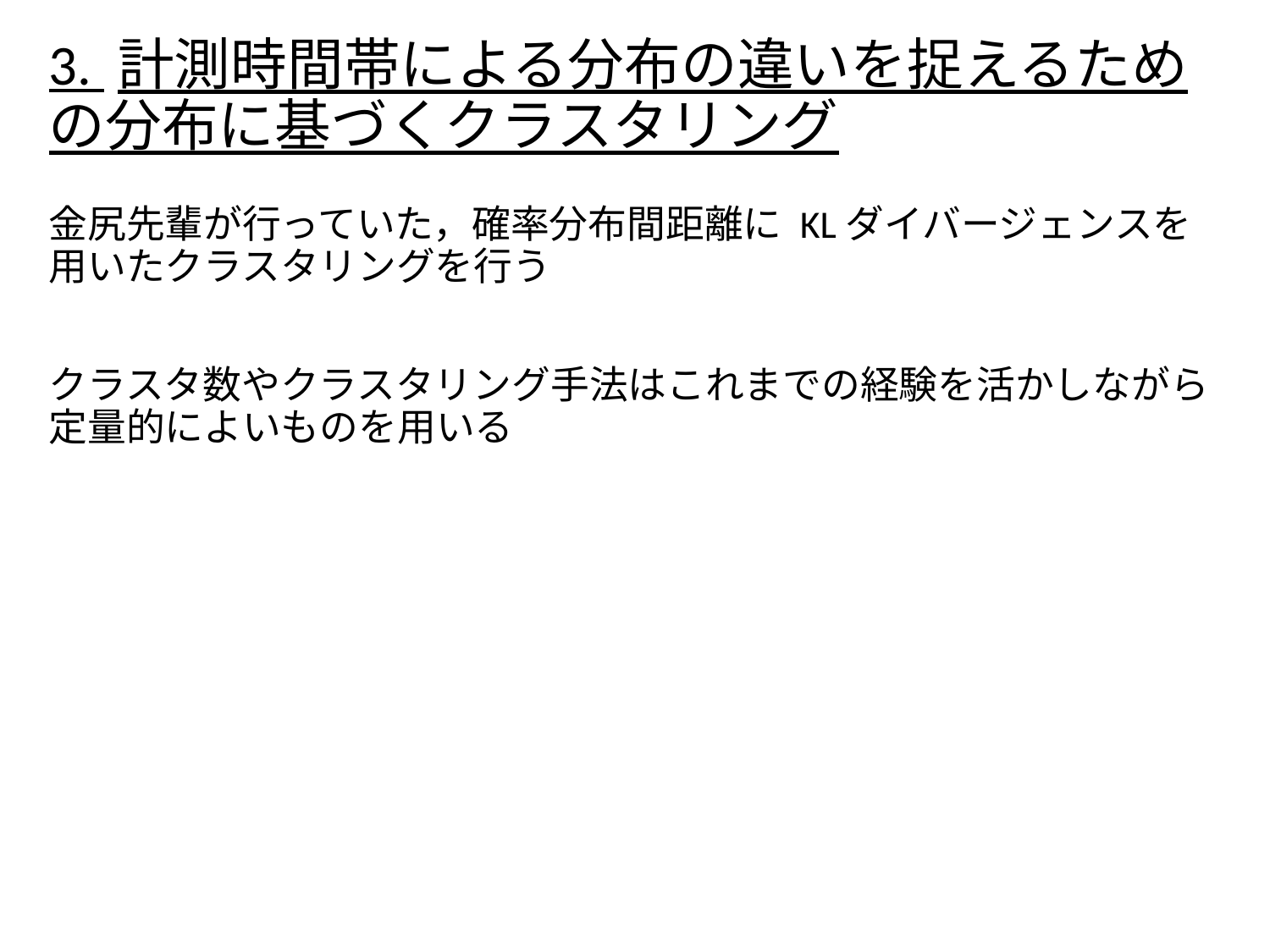

# 3. 計測時間帯による分布の違いを捉えるための分布に基づくクラスタリング
金尻先輩が行っていた，確率分布間距離に KLダイバージェンスを
用いたクラスタリングを行う

クラスタ数やクラスタリング手法はこれまでの経験を活かしながら
定量的によいものを用いる